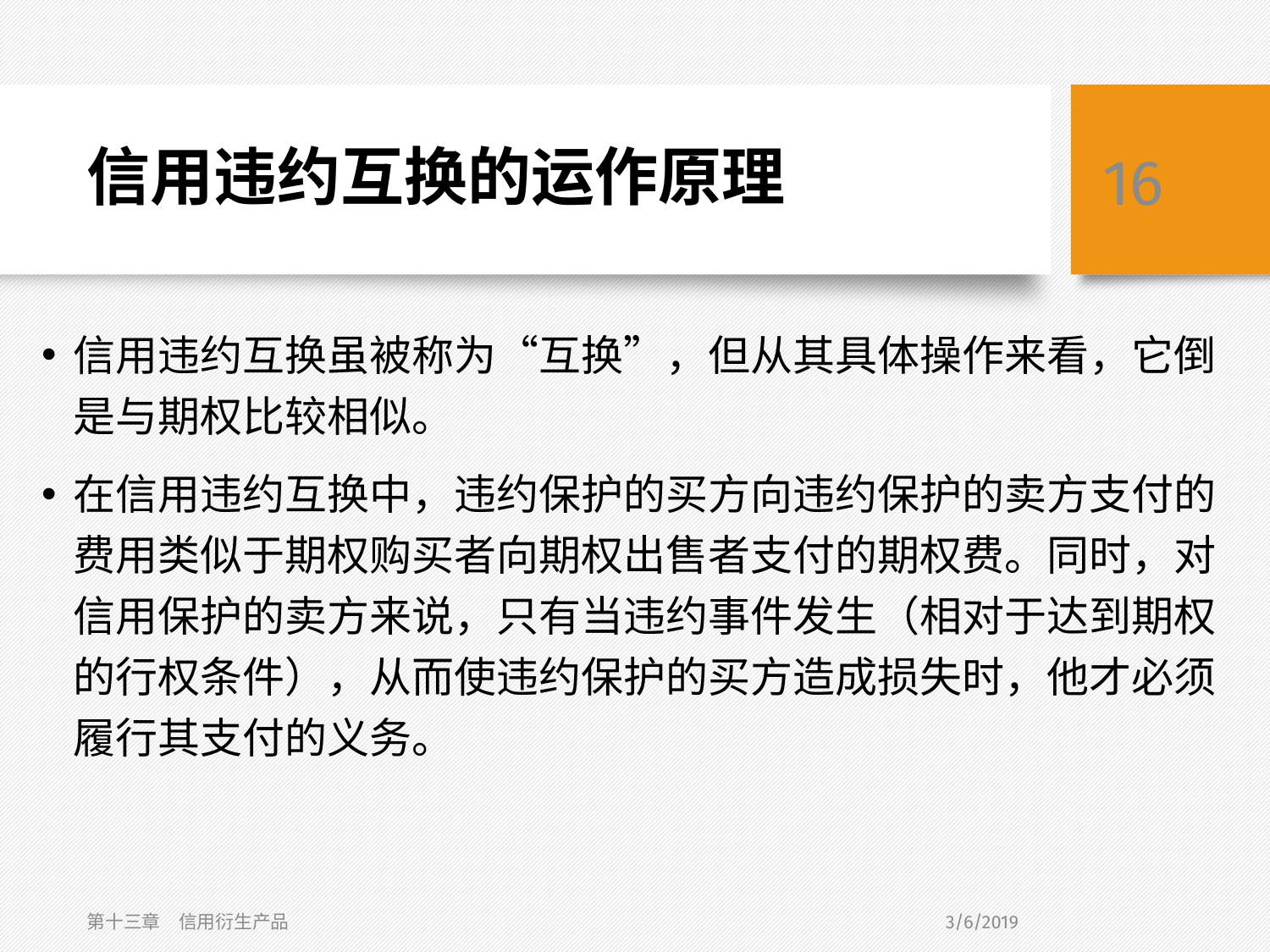

# 信用违约互换的运作原理
16
信用违约互换虽被称为“互换”，但从其具体操作来看，它倒是与期权比较相似。
在信用违约互换中，违约保护的买方向违约保护的卖方支付的费用类似于期权购买者向期权出售者支付的期权费。同时，对信用保护的卖方来说，只有当违约事件发生（相对于达到期权的行权条件），从而使违约保护的买方造成损失时，他才必须履行其支付的义务。
3/6/2019
第十三章　信用衍生产品